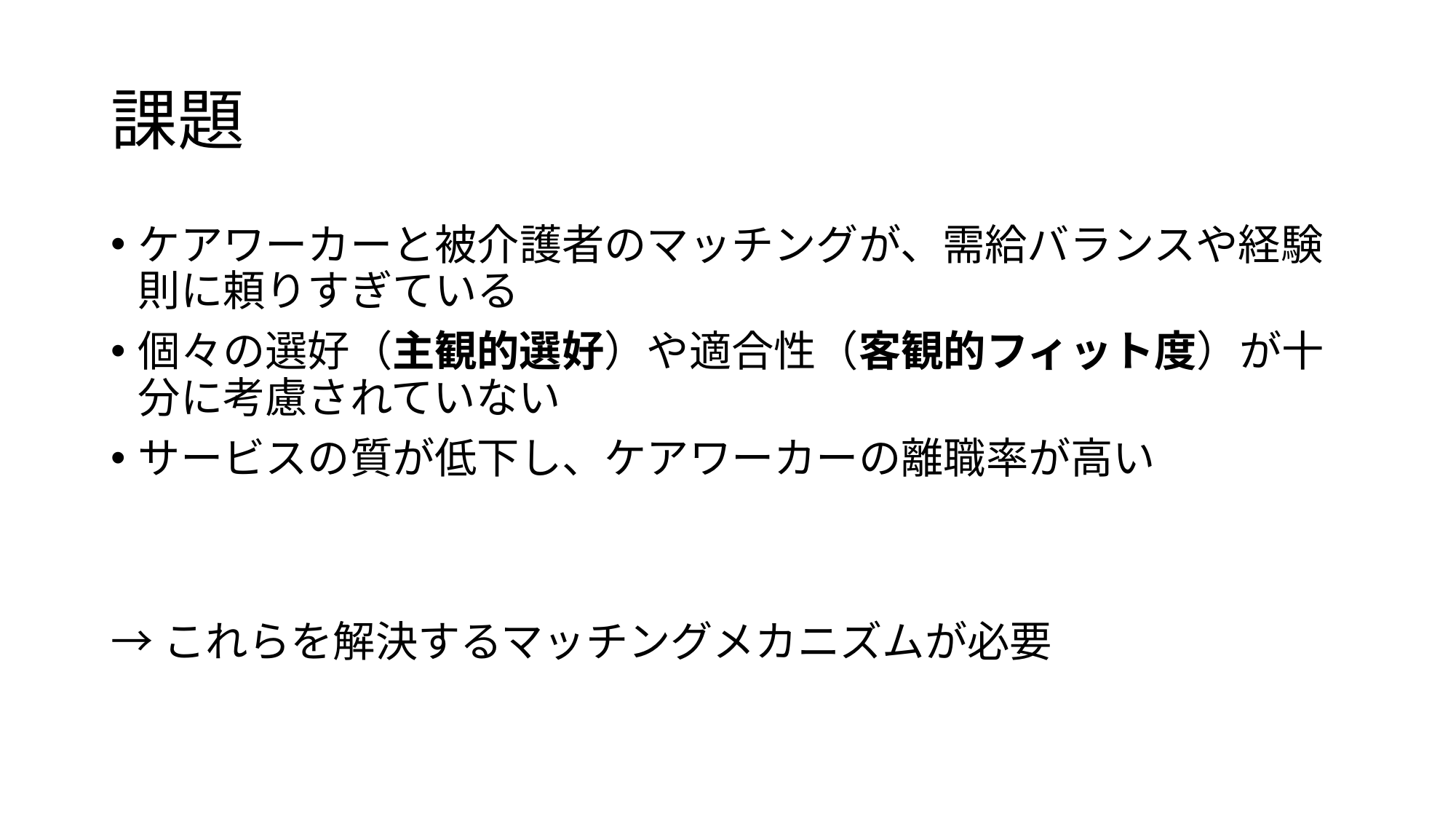

# 課題
ケアワーカーと被介護者のマッチングが、需給バランスや経験則に頼りすぎている
個々の選好（主観的選好）や適合性（客観的フィット度）が十分に考慮されていない
サービスの質が低下し、ケアワーカーの離職率が高い

→これらを解決するマッチングメカニズムが必要